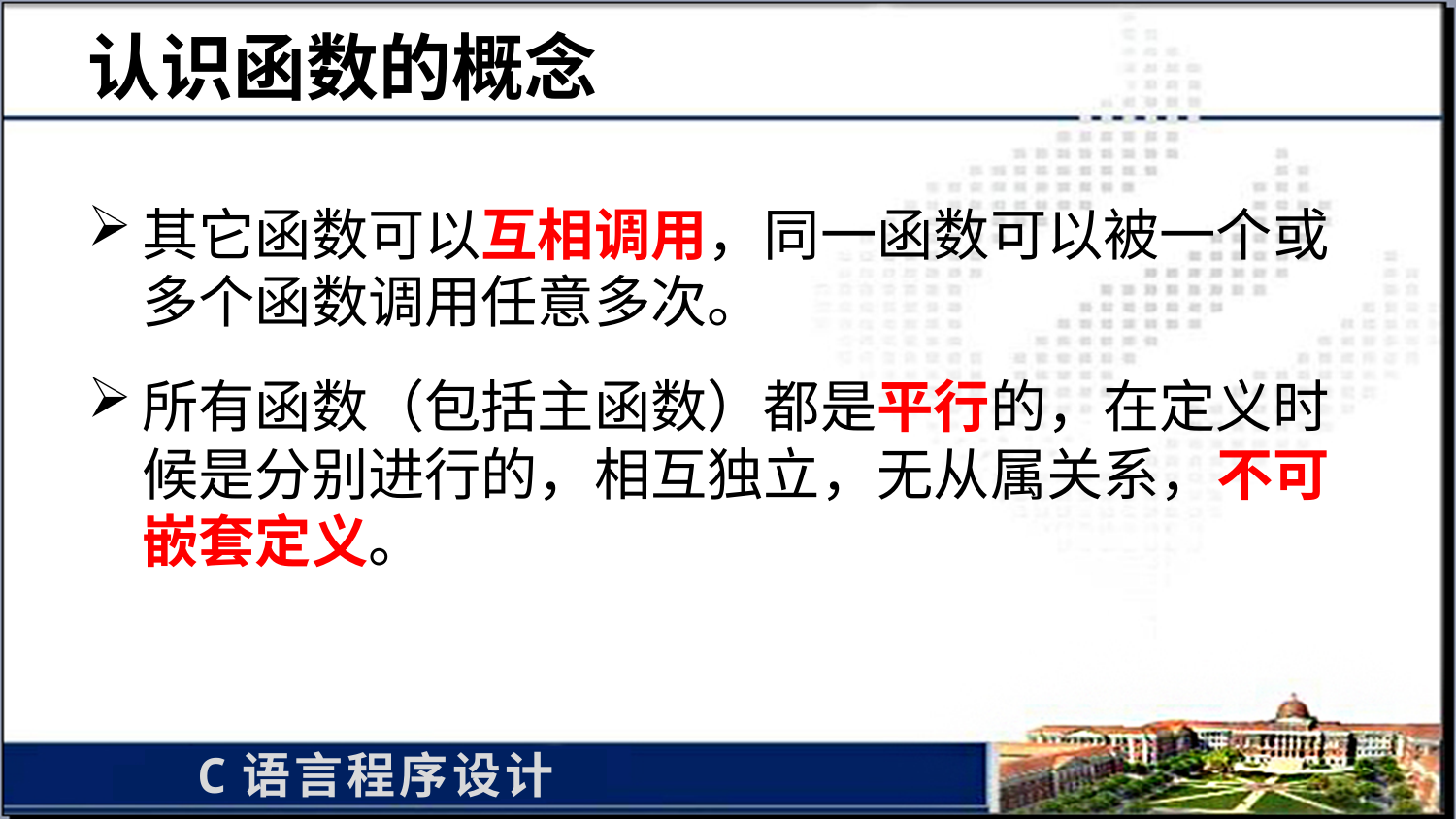

# 认识函数的概念
其它函数可以互相调用，同一函数可以被一个或多个函数调用任意多次。
所有函数（包括主函数）都是平行的，在定义时候是分别进行的，相互独立，无从属关系，不可嵌套定义。